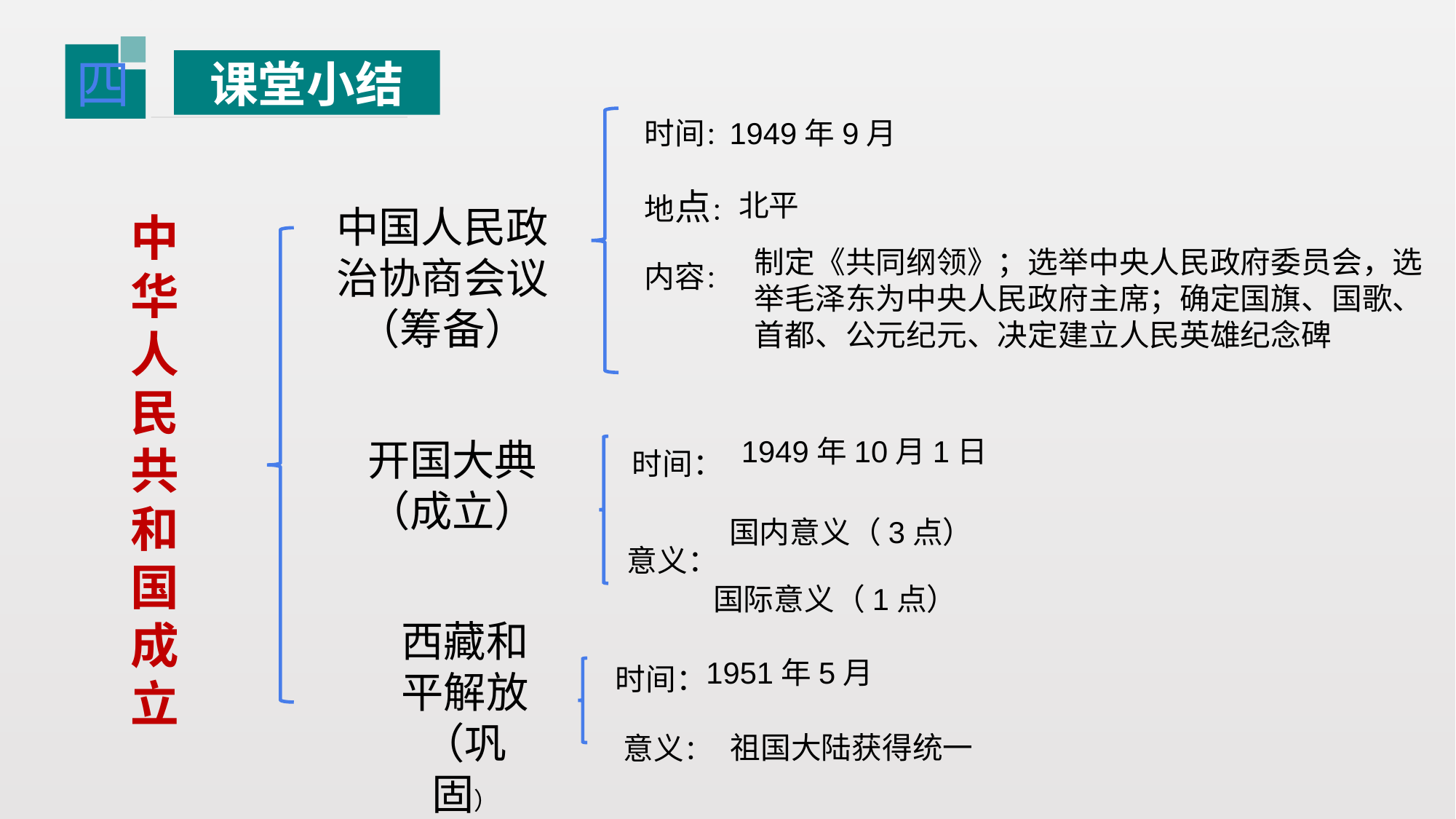

四

课堂小结

时间：
1949年9月
地点：
北平
中国人民政治协商会议
（筹备）
中
华
人
民
共
和
国
成
立

制定《共同纲领》；选举中央人民政府委员会，选举毛泽东为中央人民政府主席；确定国旗、国歌、首都、公元纪元、决定建立人民英雄纪念碑
内容：
1949年10月1日
开国大典
（成立）

时间：
国内意义（3点）
意义：
国际意义（1点）
西藏和平解放
（巩固）
1951年5月
时间：

祖国大陆获得统一
意义：